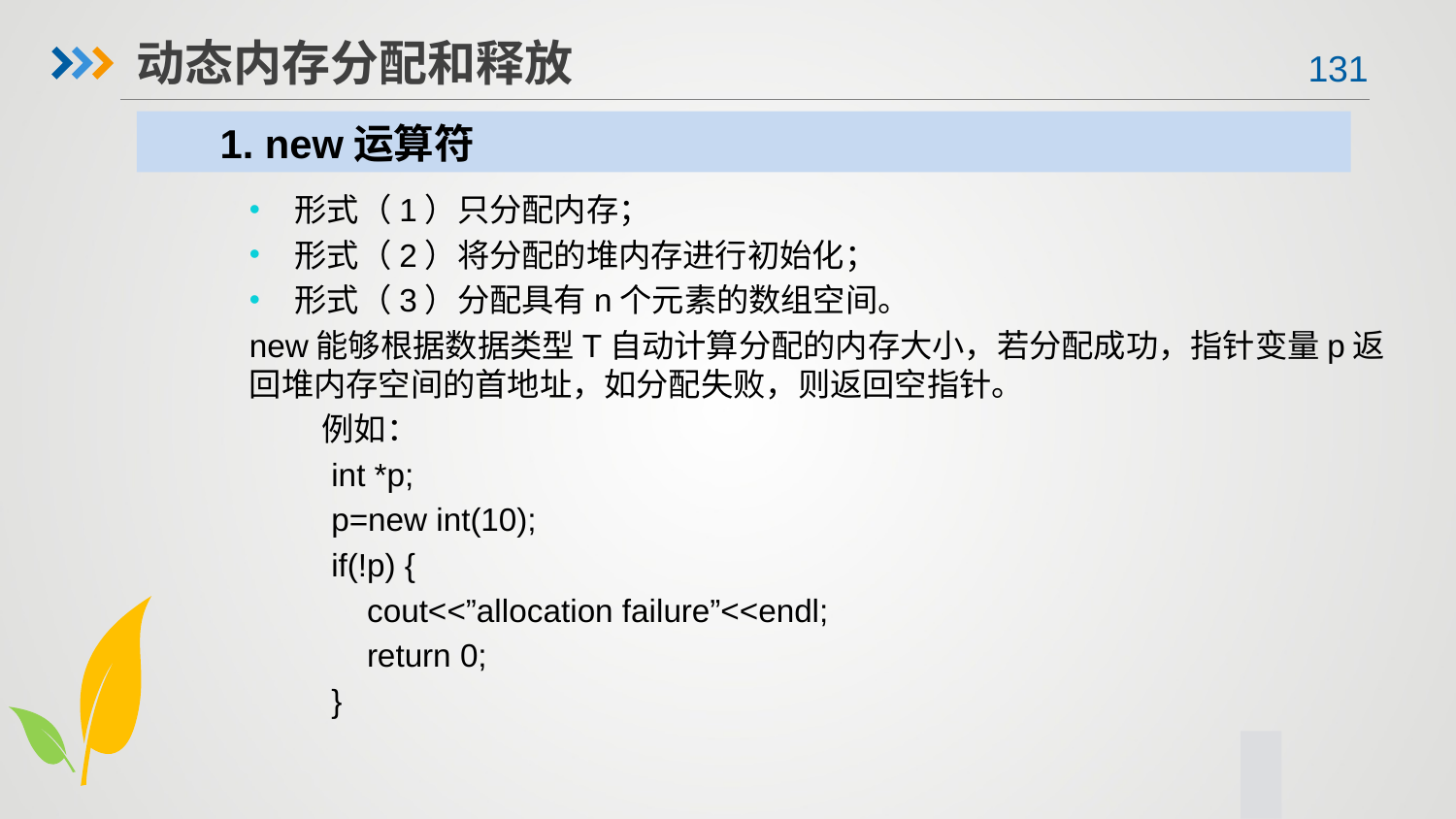

动态内存分配和释放

1. new运算符
形式（1）只分配内存；
形式（2）将分配的堆内存进行初始化；
形式（3）分配具有n个元素的数组空间。
new能够根据数据类型T自动计算分配的内存大小，若分配成功，指针变量p返回堆内存空间的首地址，如分配失败，则返回空指针。
例如：
 int *p;
 p=new int(10);
 if(!p) {
     cout<<”allocation failure”<<endl;
     return 0;
 }